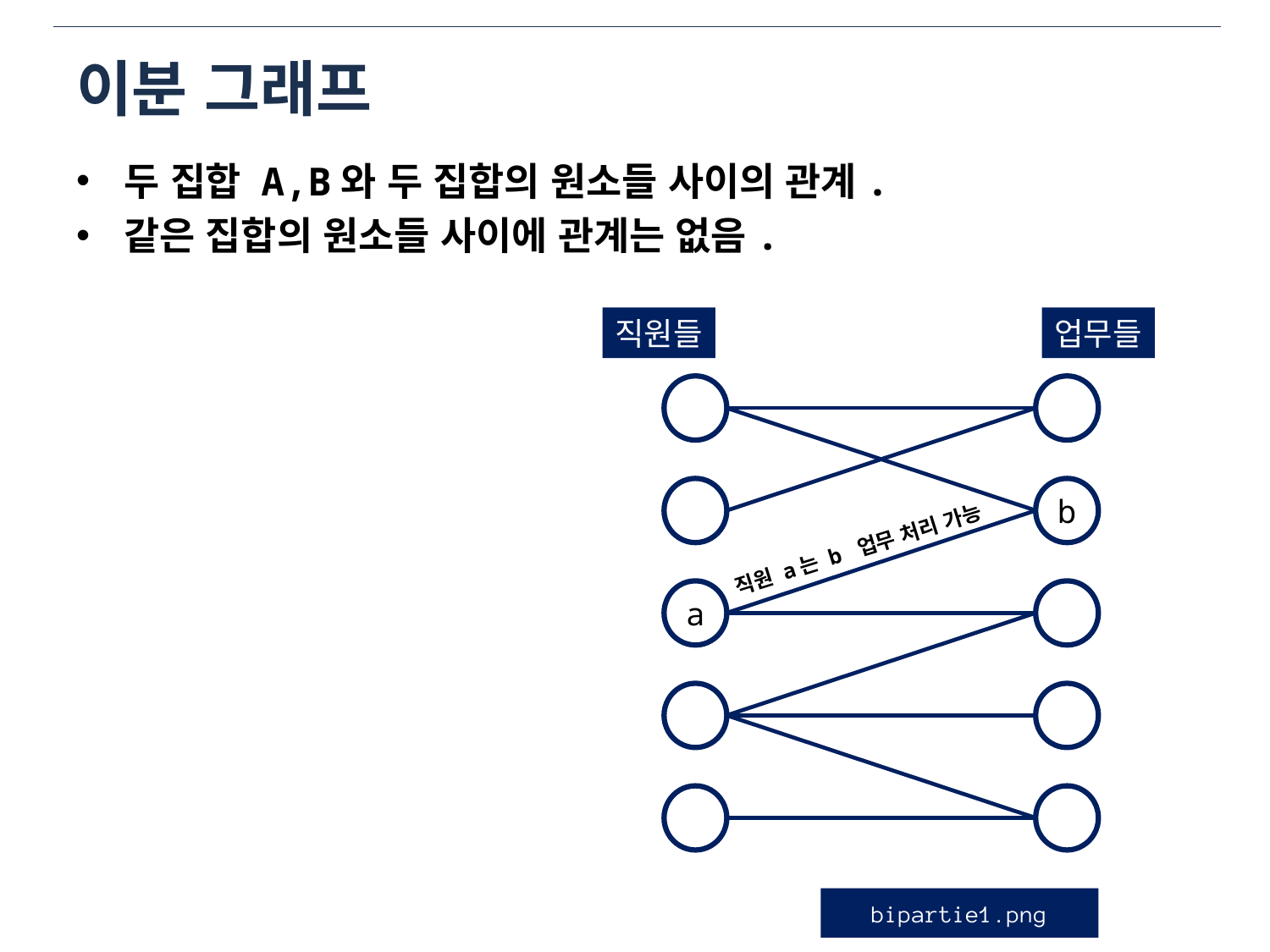

# 이분 그래프
두 집합 A,B와 두 집합의 원소들 사이의 관계.
같은 집합의 원소들 사이에 관계는 없음.
직원들
업무들

b
직원 a는 b 업무 처리 가능
a

bipartie1.png